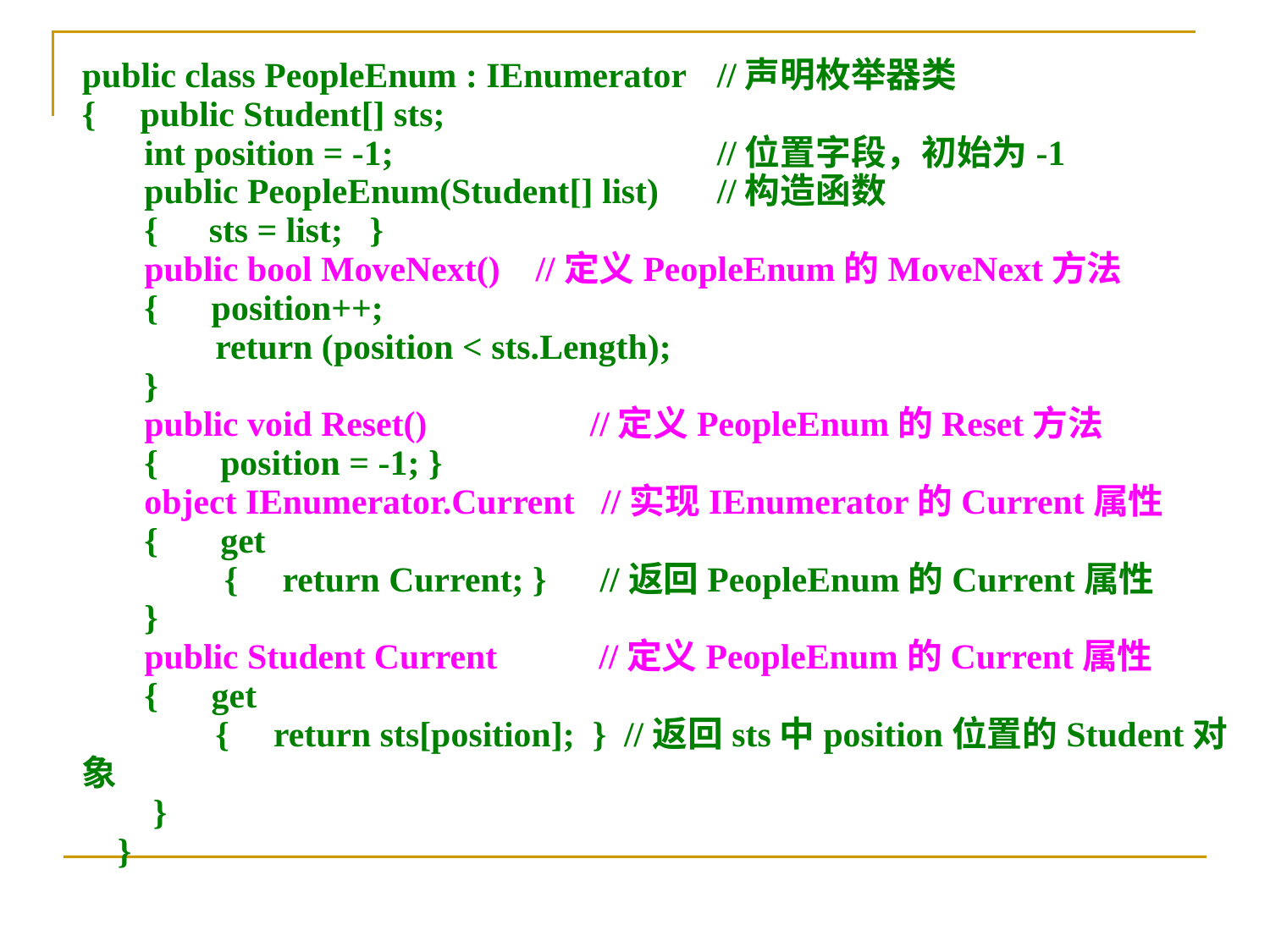

public class PeopleEnum : IEnumerator   	//声明枚举器类
{     public Student[] sts;
       int position = -1;                  		//位置字段，初始为-1
       public PeopleEnum(Student[] list)   	//构造函数
       {	sts = list;   }
       public bool MoveNext()    //定义PeopleEnum的MoveNext方法
       {      position++;
               return (position < sts.Length);
       }
       public void Reset()                	//定义PeopleEnum的Reset方法
       {       position = -1; }
       object IEnumerator.Current   //实现IEnumerator的Current属性
       {       get
                {     return Current; }      //返回PeopleEnum的Current属性
       }
       public Student Current          	 //定义PeopleEnum的Current属性
       {      get
               {     return sts[position];  }  //返回sts中position位置的Student对象
        }
    }